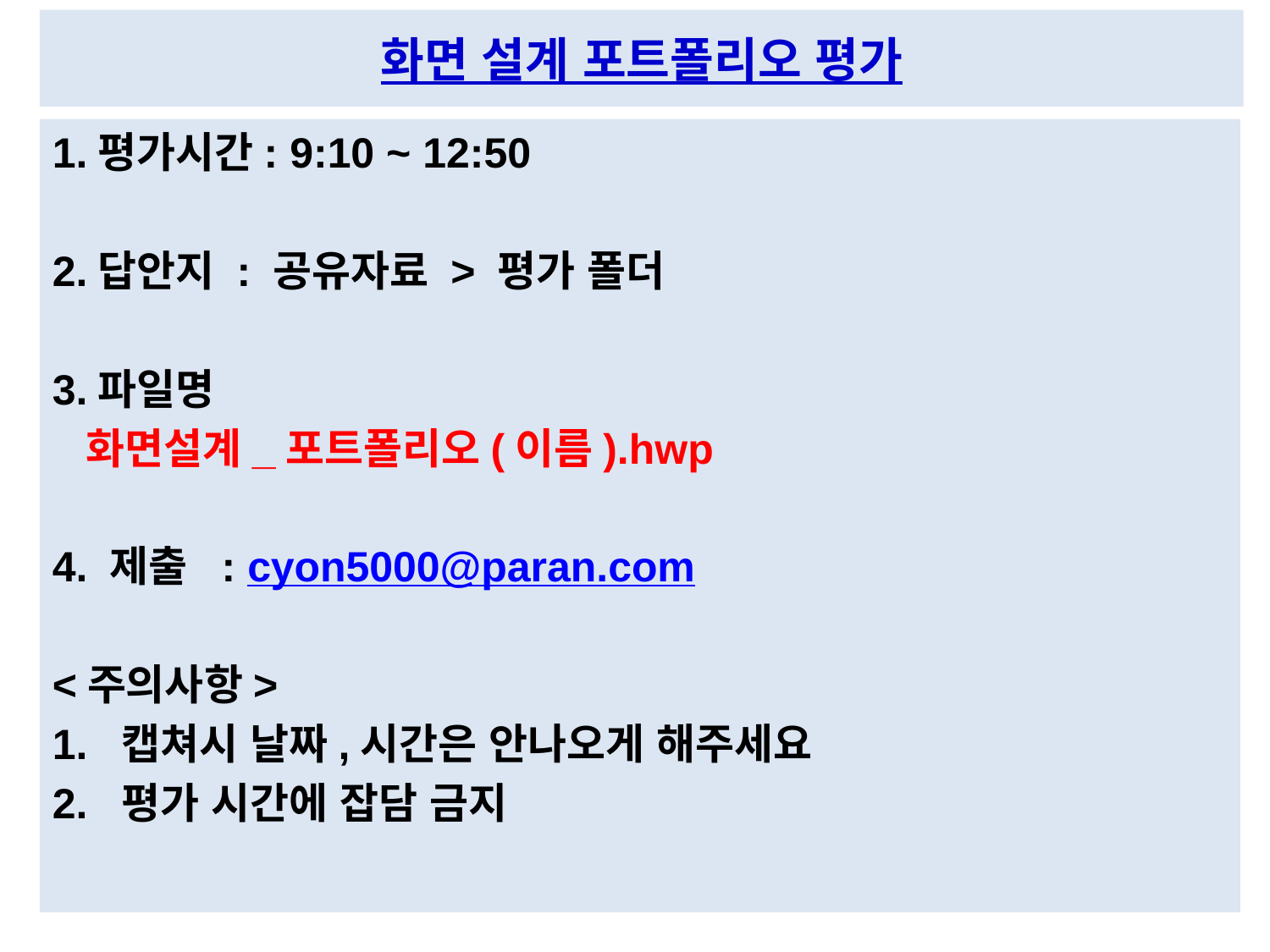

# 화면 설계 포트폴리오 평가
1.평가시간: 9:10 ~ 12:50

2.답안지 : 공유자료 > 평가 폴더

3.파일명
  화면설계_포트폴리오(이름).hwp

4. 제출  : cyon5000@paran.com

<주의사항>
1.  캡쳐시 날짜,시간은 안나오게 해주세요
2.  평가 시간에 잡담 금지